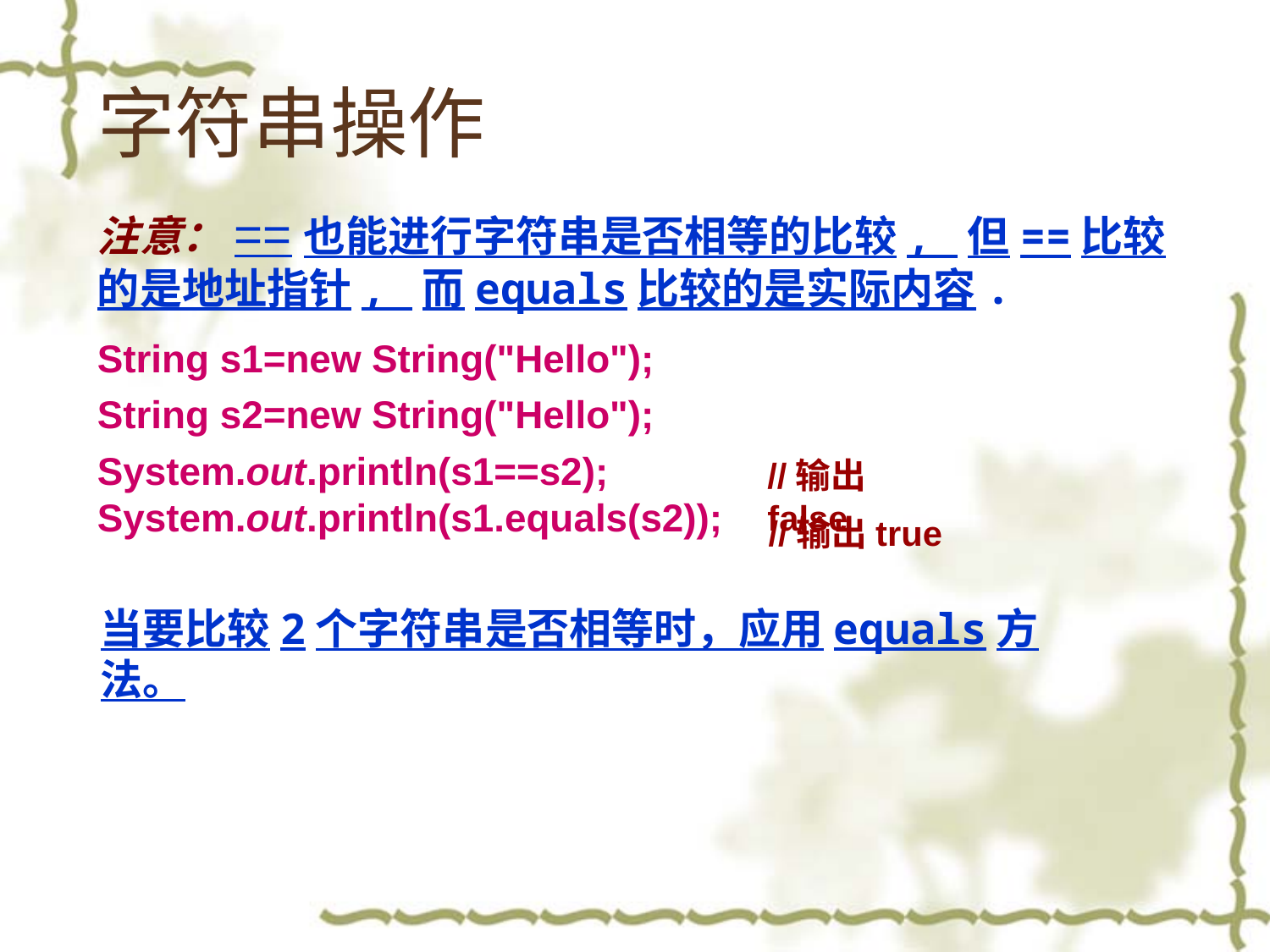

# 字符串操作
注意：==也能进行字符串是否相等的比较, 但==比较的是地址指针, 而equals比较的是实际内容.
String s1=new String("Hello");
String s2=new String("Hello");
System.out.println(s1==s2); System.out.println(s1.equals(s2));
//输出false
//输出true
当要比较2个字符串是否相等时，应用equals方法。